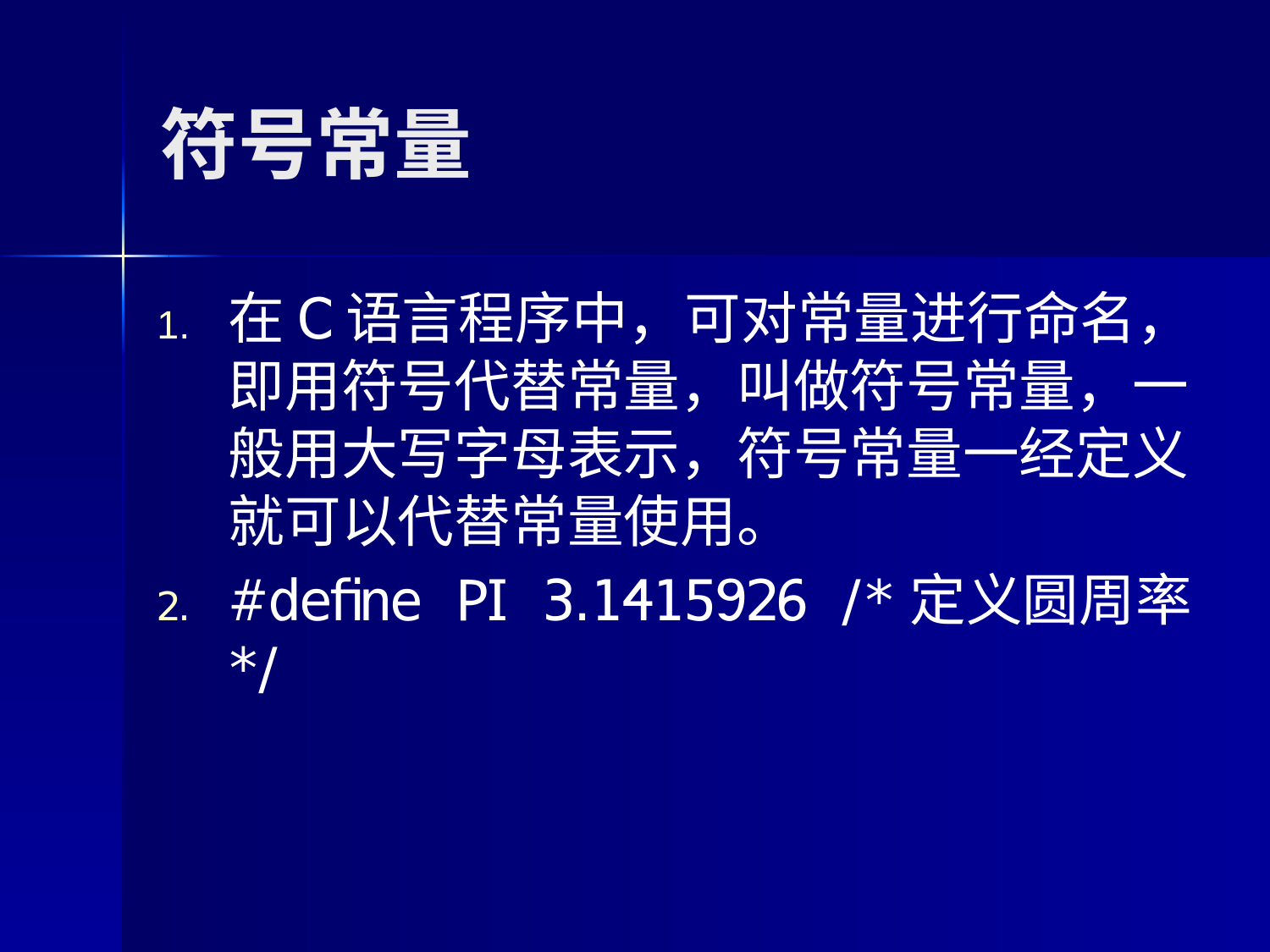

# 符号常量
在C语言程序中，可对常量进行命名，即用符号代替常量，叫做符号常量，一般用大写字母表示，符号常量一经定义就可以代替常量使用。
#define  PI  3.1415926  /*定义圆周率*/